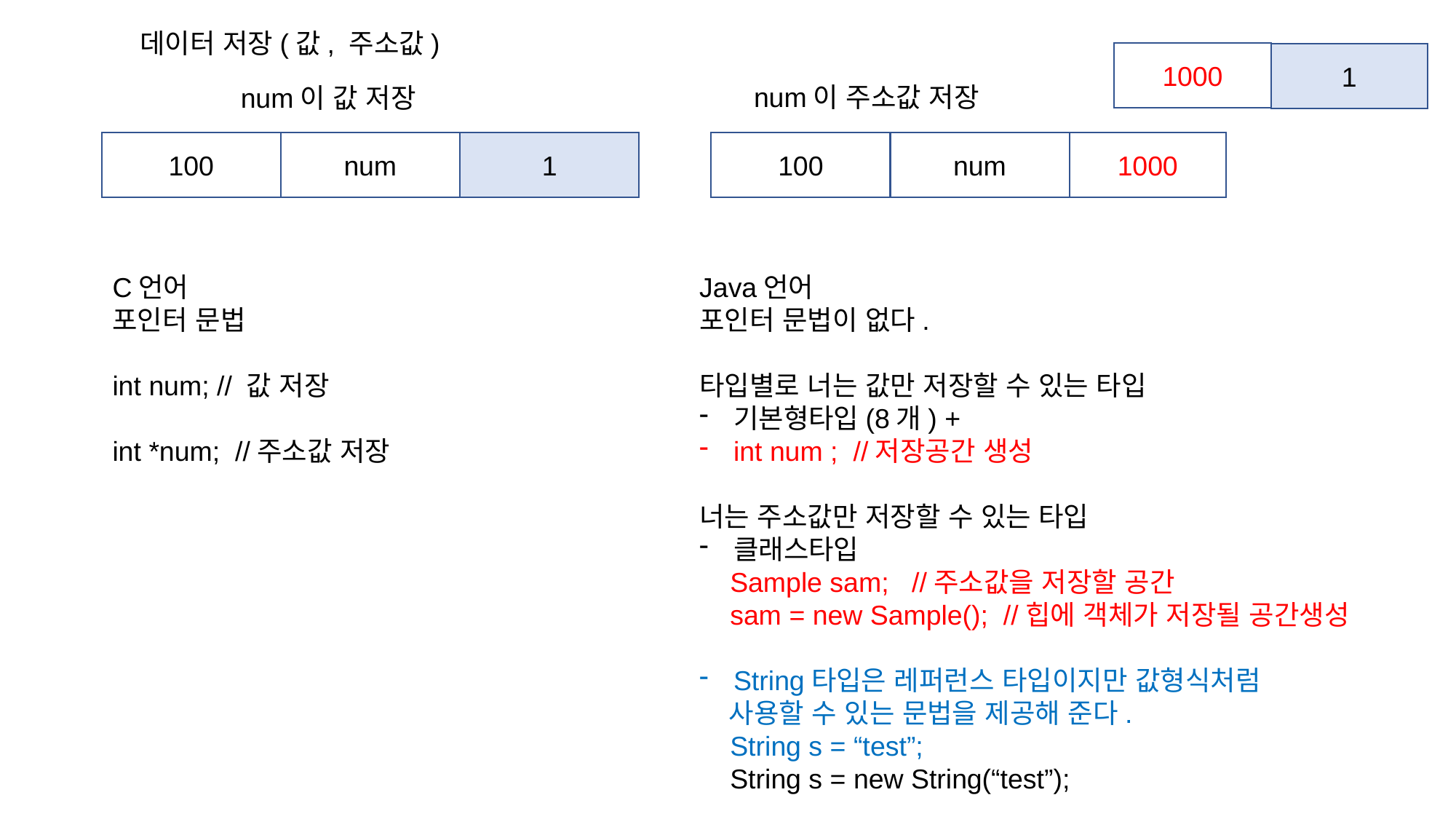

데이터 저장(값, 주소값)
1000
1
num이 주소값 저장
num이 값 저장
100
num
1
100
num
1000
Java언어
포인터 문법이 없다.

타입별로 너는 값만 저장할 수 있는 타입
기본형타입(8개) +
int num ;  //저장공간 생성

너는 주소값만 저장할 수 있는 타입
클래스타입
    Sample sam;   //주소값을 저장할 공간
    sam = new Sample();  //힙에 객체가 저장될 공간생성

String타입은 레퍼런스 타입이지만 값형식처럼
   사용할 수 있는 문법을 제공해 준다.
    String s = “test”;
    String s = new String(“test”);
C언어
포인터 문법

int num; // 값 저장

int *num;  //주소값 저장